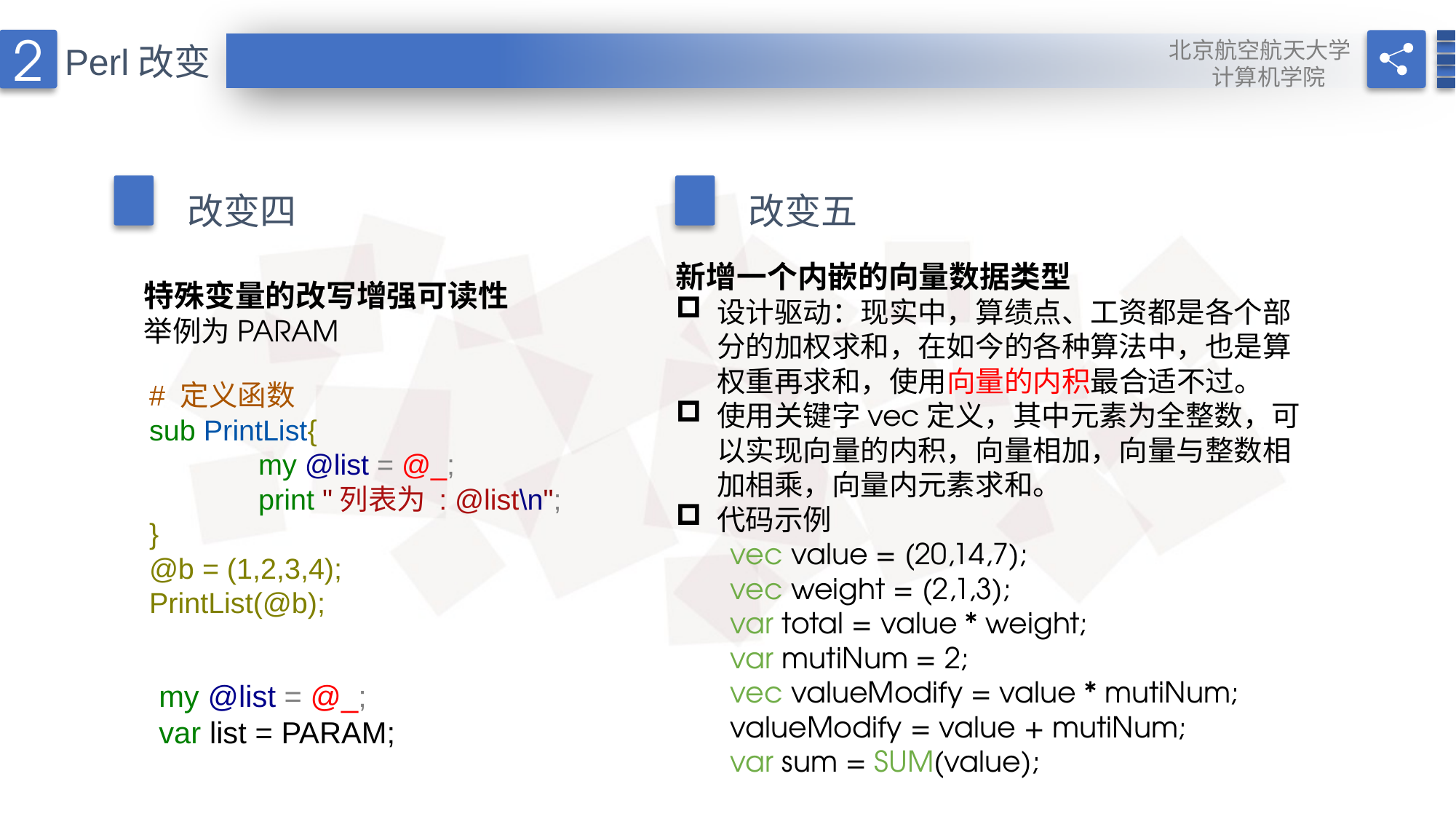

2
北京航空航天大学
计算机学院

Perl改变

改变四
改变五

新增一个内嵌的向量数据类型
设计驱动：现实中，算绩点、工资都是各个部分的加权求和，在如今的各种算法中，也是算权重再求和，使用向量的内积最合适不过。
使用关键字vec定义，其中元素为全整数，可以实现向量的内积，向量相加，向量与整数相加相乘，向量内元素求和。
代码示例
vec value = (20,14,7);
vec weight = (2,1,3);
var total = value * weight;
var mutiNum = 2;
vec valueModify = value * mutiNum;
valueModify = value + mutiNum;
var sum = SUM(value);
特殊变量的改写增强可读性
举例为PARAM

# 定义函数
sub PrintList{
	my @list = @_;
	print "列表为 : @list\n";
}
@b = (1,2,3,4);
PrintList(@b);
my @list = @_;
var list = PARAM;